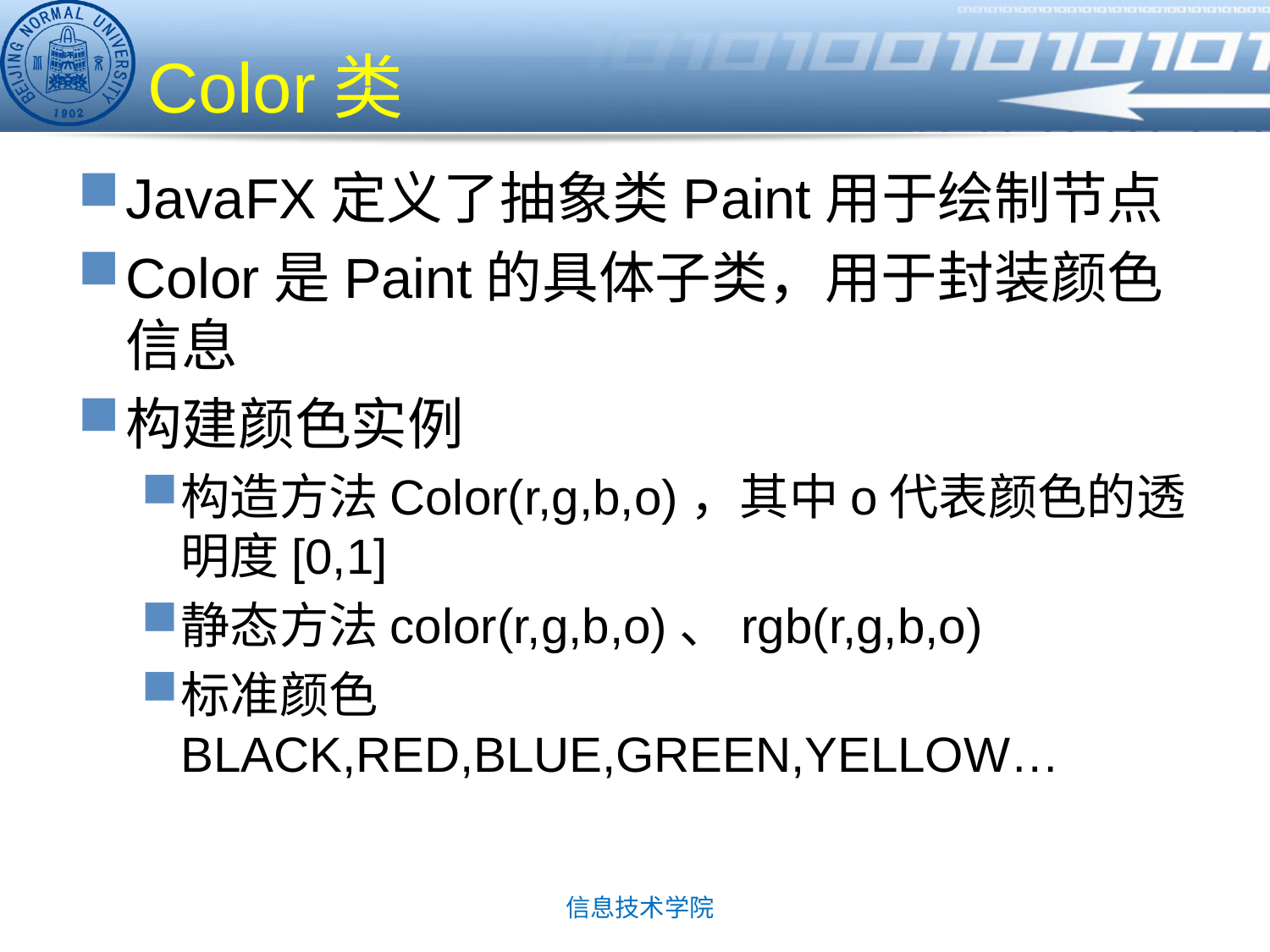

# Color类
JavaFX定义了抽象类Paint用于绘制节点
Color是Paint的具体子类，用于封装颜色信息
构建颜色实例
构造方法Color(r,g,b,o)，其中o代表颜色的透明度[0,1]
静态方法color(r,g,b,o)、rgb(r,g,b,o)
标准颜色BLACK,RED,BLUE,GREEN,YELLOW…

15